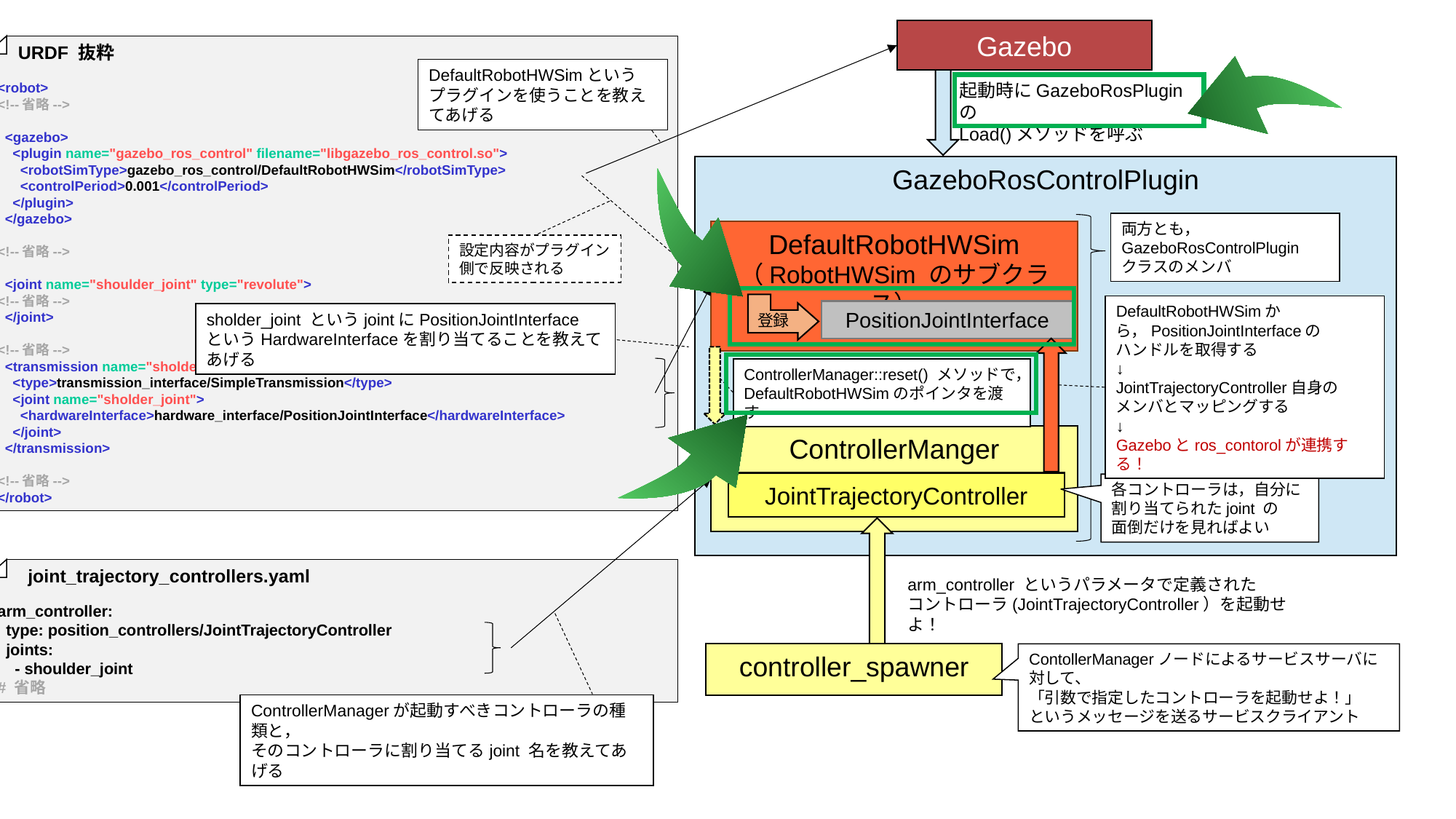

URDF 抜粋

<robot>
<!--省略-->

  <gazebo>
    <plugin name="gazebo_ros_control" filename="libgazebo_ros_control.so">
      <robotSimType>gazebo_ros_control/DefaultRobotHWSim</robotSimType>
      <controlPeriod>0.001</controlPeriod>
    </plugin>
  </gazebo>

<!--省略-->

  <joint name="shoulder_joint" type="revolute">
<!--省略-->
  </joint>

<!--省略-->
  <transmission name="sholder_transmission">
    <type>transmission_interface/SimpleTransmission</type>
    <joint name="sholder_joint">
      <hardwareInterface>hardware_interface/PositionJointInterface</hardwareInterface>
    </joint>
  </transmission>

<!--省略-->
</robot>
Gazebo
DefaultRobotHWSimという
プラグインを使うことを教えてあげる

起動時にGazeboRosPluginの
Load()メソッドを呼ぶ

GazeboRosControlPlugin

両方とも，
GazeboRosControlPlugin
クラスのメンバ

DefaultRobotHWSim
（RobotHWSim のサブクラス）
設定内容がプラグイン側で反映される

DefaultRobotHWSimから，PositionJointInterfaceの
ハンドルを取得する
↓
JointTrajectoryController自身の
メンバとマッピングする
↓
Gazeboとros_contorolが連携する！
PositionJointInterface
sholder_joint というjointにPositionJointInterface というHardwareInterfaceを割り当てることを教えてあげる
登録

ControllerManager::reset() メソッドで，
DefaultRobotHWSimのポインタを渡す
ControllerManger

JointTrajectoryController
各コントローラは，自分に割り当てられたjoint の
面倒だけを見ればよい

      joint_trajectory_controllers.yaml

arm_controller:
  type: position_controllers/JointTrajectoryController
  joints:
    - shoulder_joint
# 省略
arm_controller というパラメータで定義された
コントローラ(JointTrajectoryController）を起動せよ！

controller_spawner
ContollerManagerノードによるサービスサーバに対して、
「引数で指定したコントローラを起動せよ！」
というメッセージを送るサービスクライアント
ControllerManagerが起動すべきコントローラの種類と，
そのコントローラに割り当てるjoint 名を教えてあげる